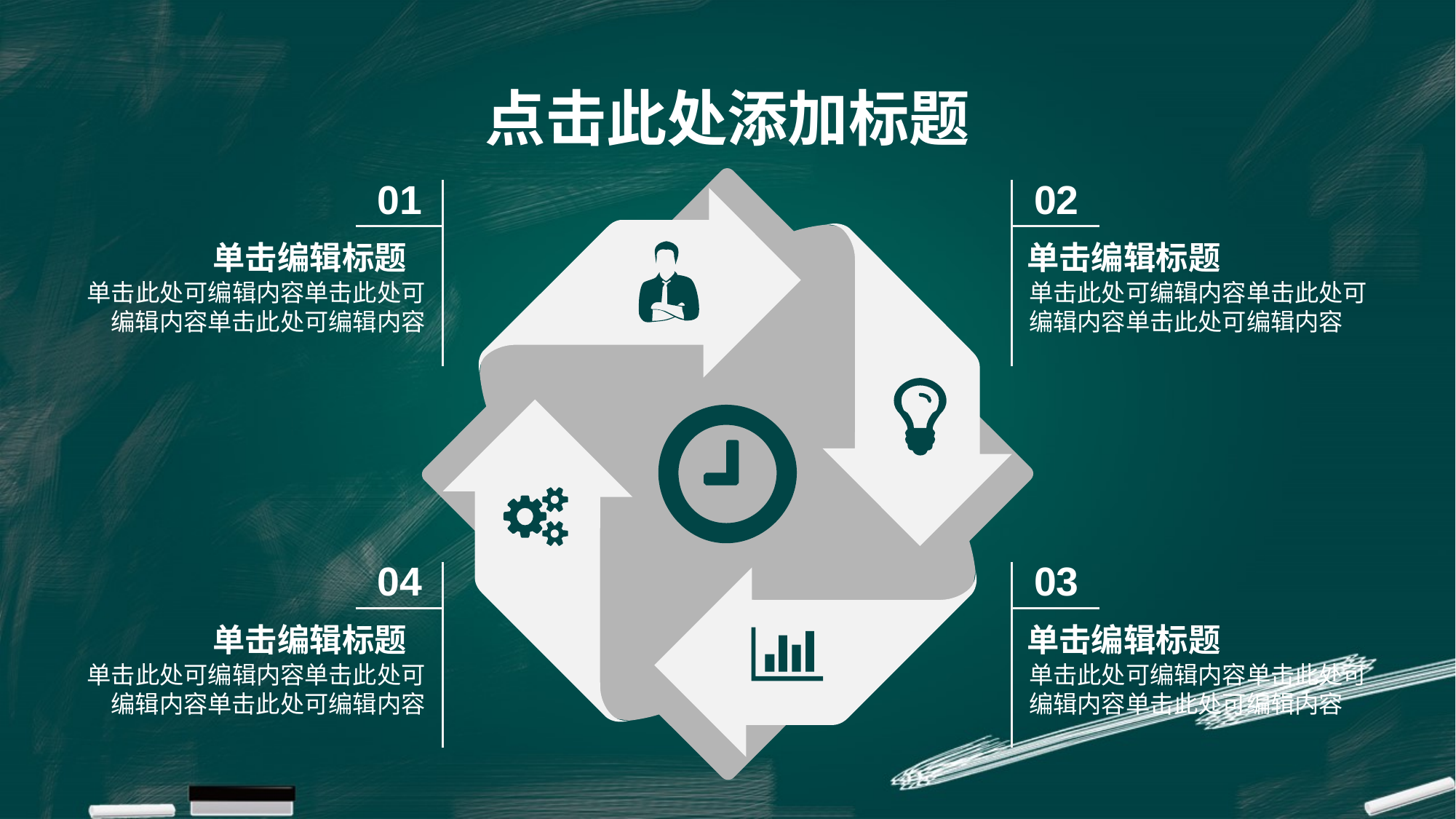

点击此处添加标题
01
02

单击编辑标题

单击此处可编辑内容单击此处可编辑内容单击此处可编辑内容
单击编辑标题

单击此处可编辑内容单击此处可编辑内容单击此处可编辑内容

04
03

单击编辑标题

单击此处可编辑内容单击此处可编辑内容单击此处可编辑内容
单击编辑标题

单击此处可编辑内容单击此处可编辑内容单击此处可编辑内容